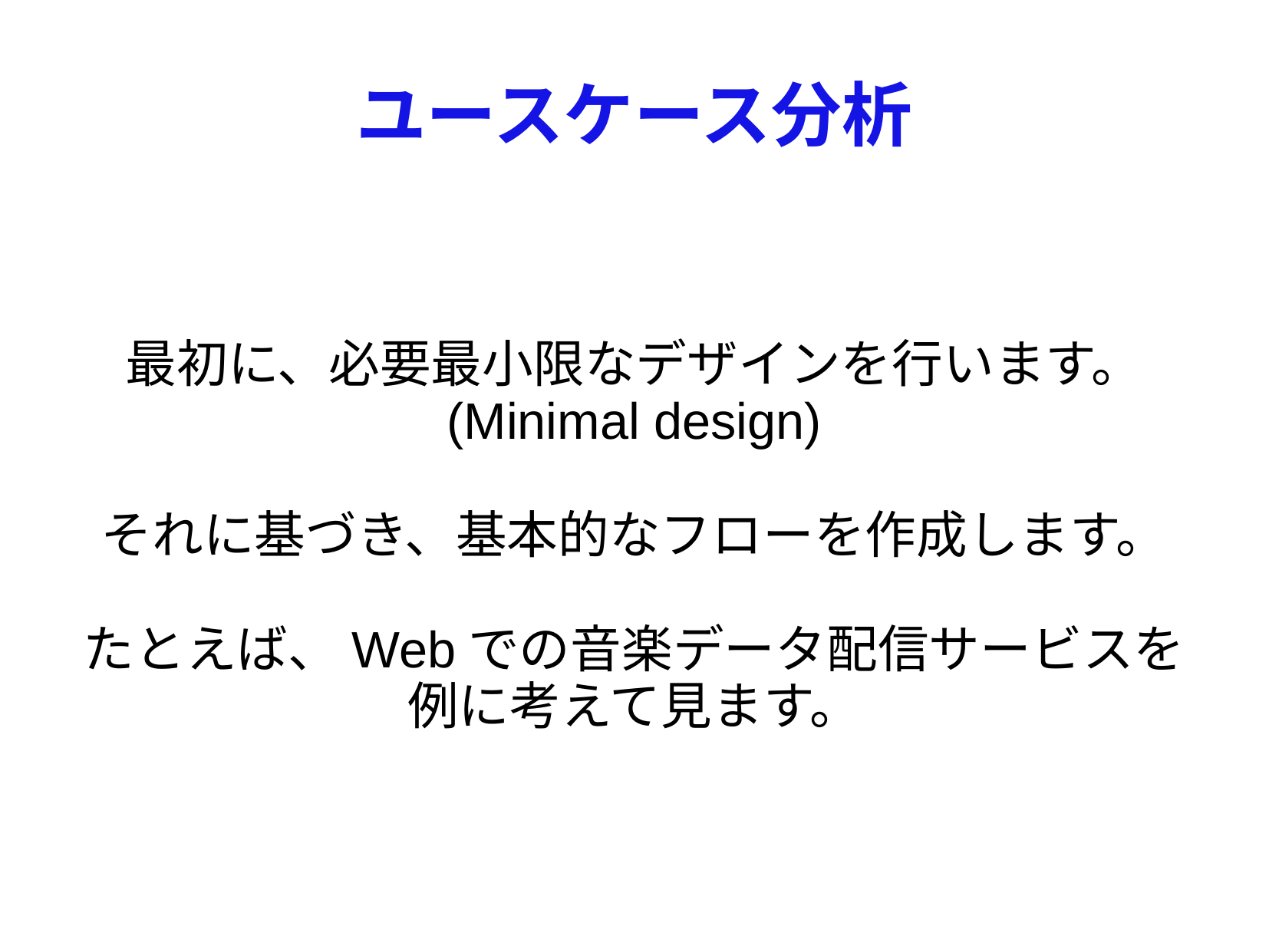

# ユースケース分析
最初に、必要最小限なデザインを行います。
(Minimal design)

それに基づき、基本的なフローを作成します。

たとえば、Webでの音楽データ配信サービスを
例に考えて見ます。